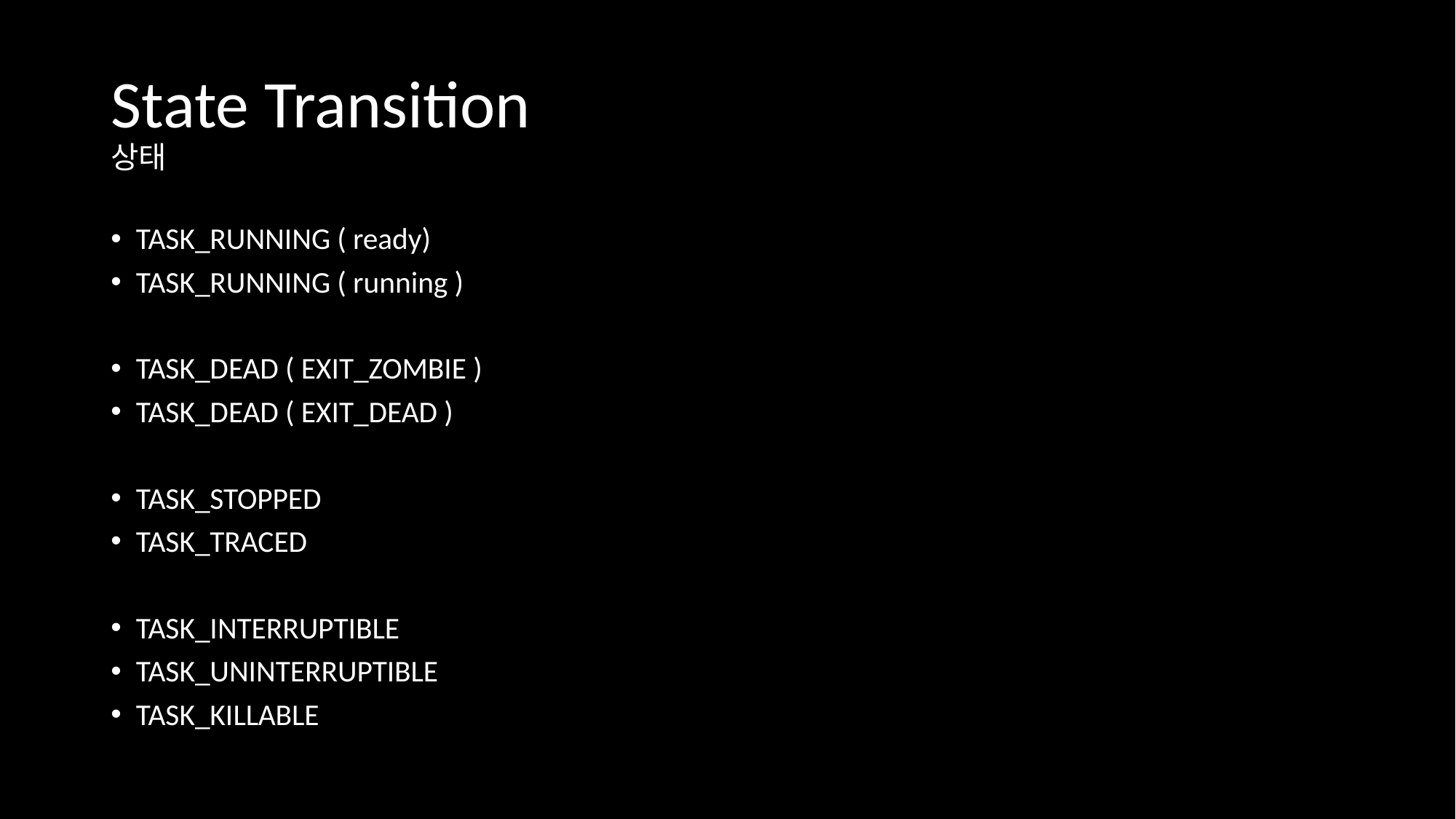

# State Transition 상태
TASK_RUNNING ( ready)
TASK_RUNNING ( running )

TASK_DEAD ( EXIT_ZOMBIE )
TASK_DEAD ( EXIT_DEAD )

TASK_STOPPED
TASK_TRACED

TASK_INTERRUPTIBLE
TASK_UNINTERRUPTIBLE
TASK_KILLABLE